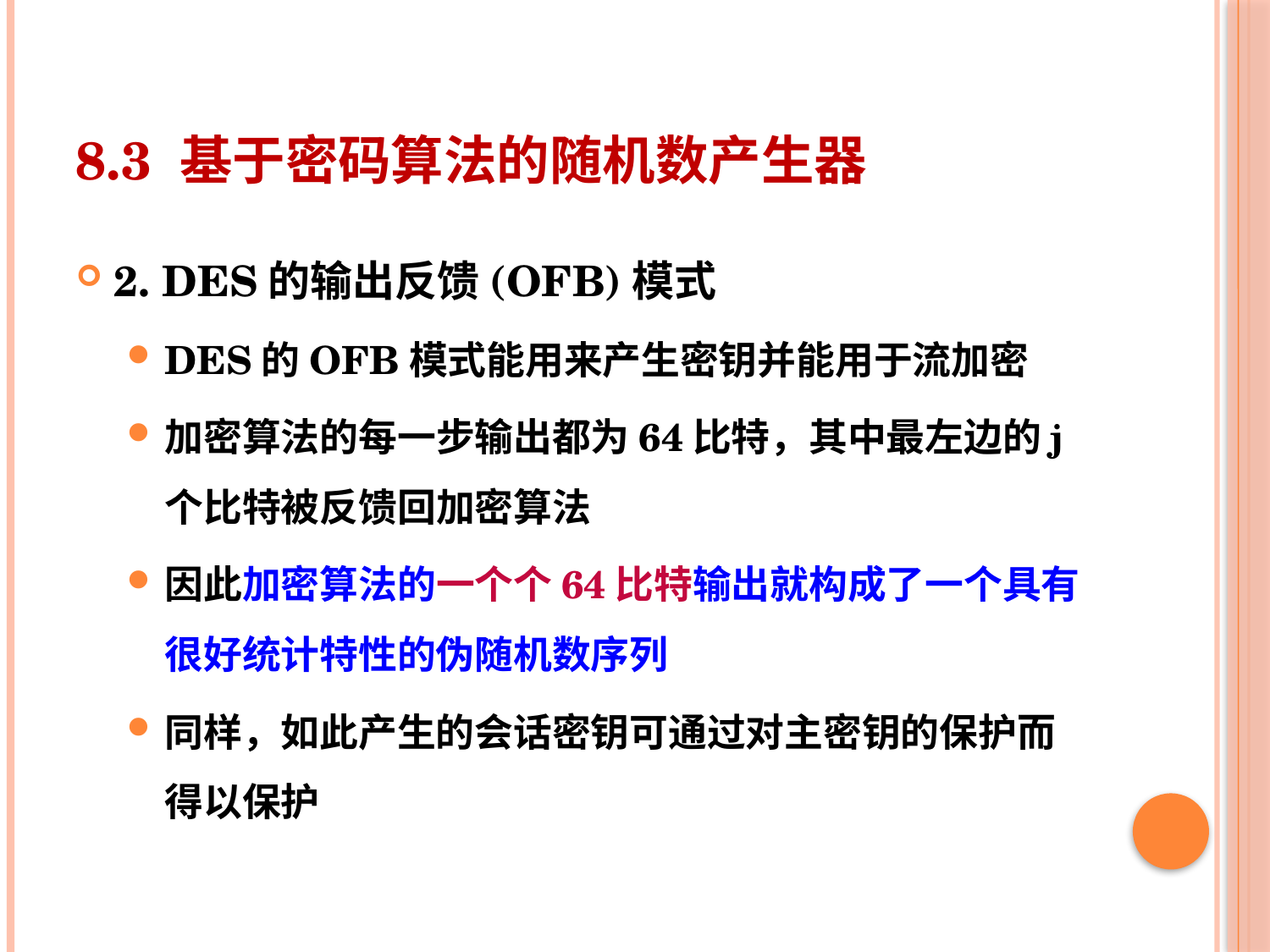

# 8.3 基于密码算法的随机数产生器
2. DES的输出反馈(OFB)模式
DES的OFB模式能用来产生密钥并能用于流加密
加密算法的每一步输出都为64比特，其中最左边的j个比特被反馈回加密算法
因此加密算法的一个个64比特输出就构成了一个具有很好统计特性的伪随机数序列
同样，如此产生的会话密钥可通过对主密钥的保护而得以保护